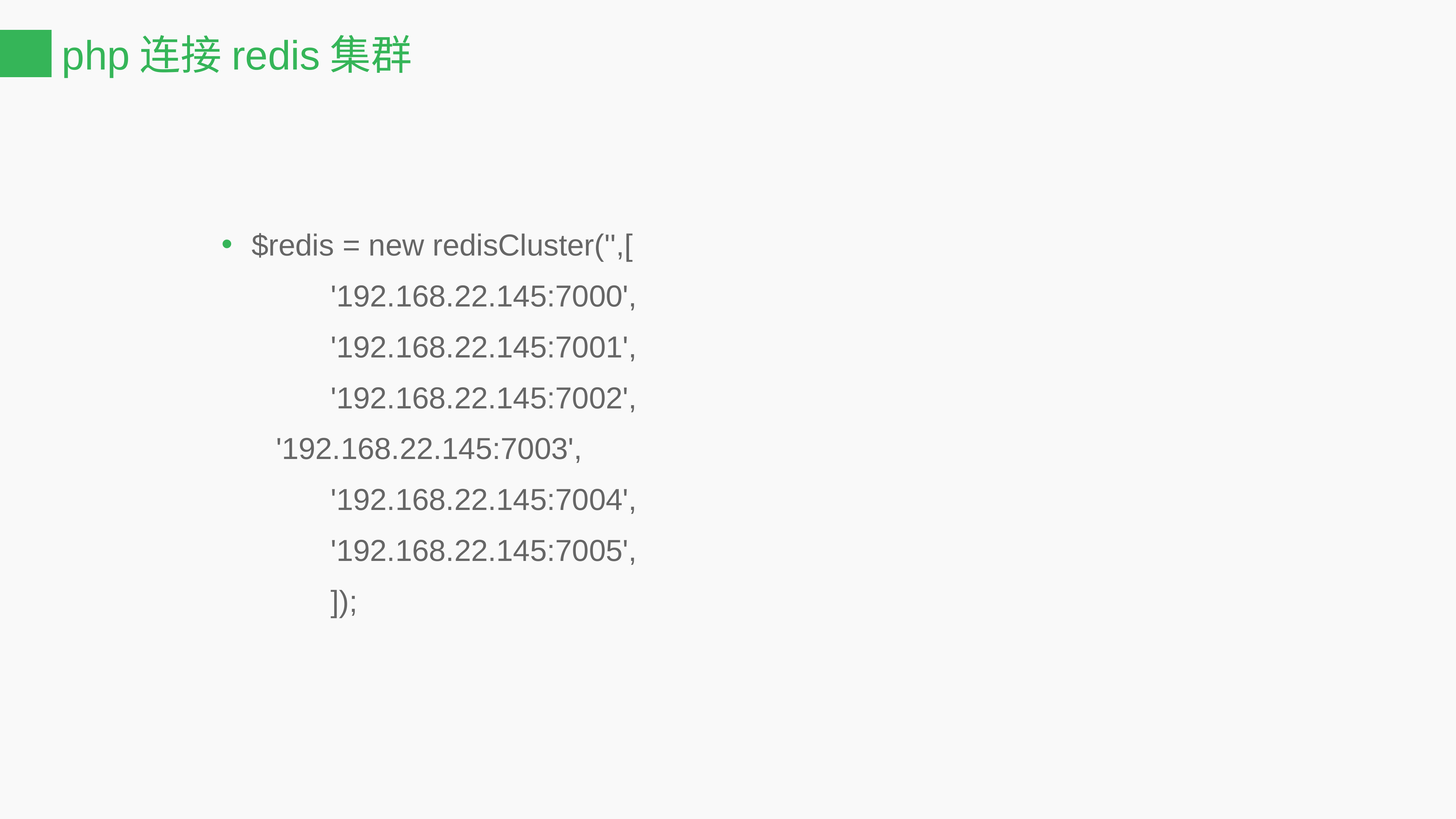

# php连接redis集群
$redis = new redisCluster('',[
		'192.168.22.145:7000',
		'192.168.22.145:7001',
		'192.168.22.145:7002',
      	'192.168.22.145:7003',
		'192.168.22.145:7004',
		'192.168.22.145:7005',
		]);